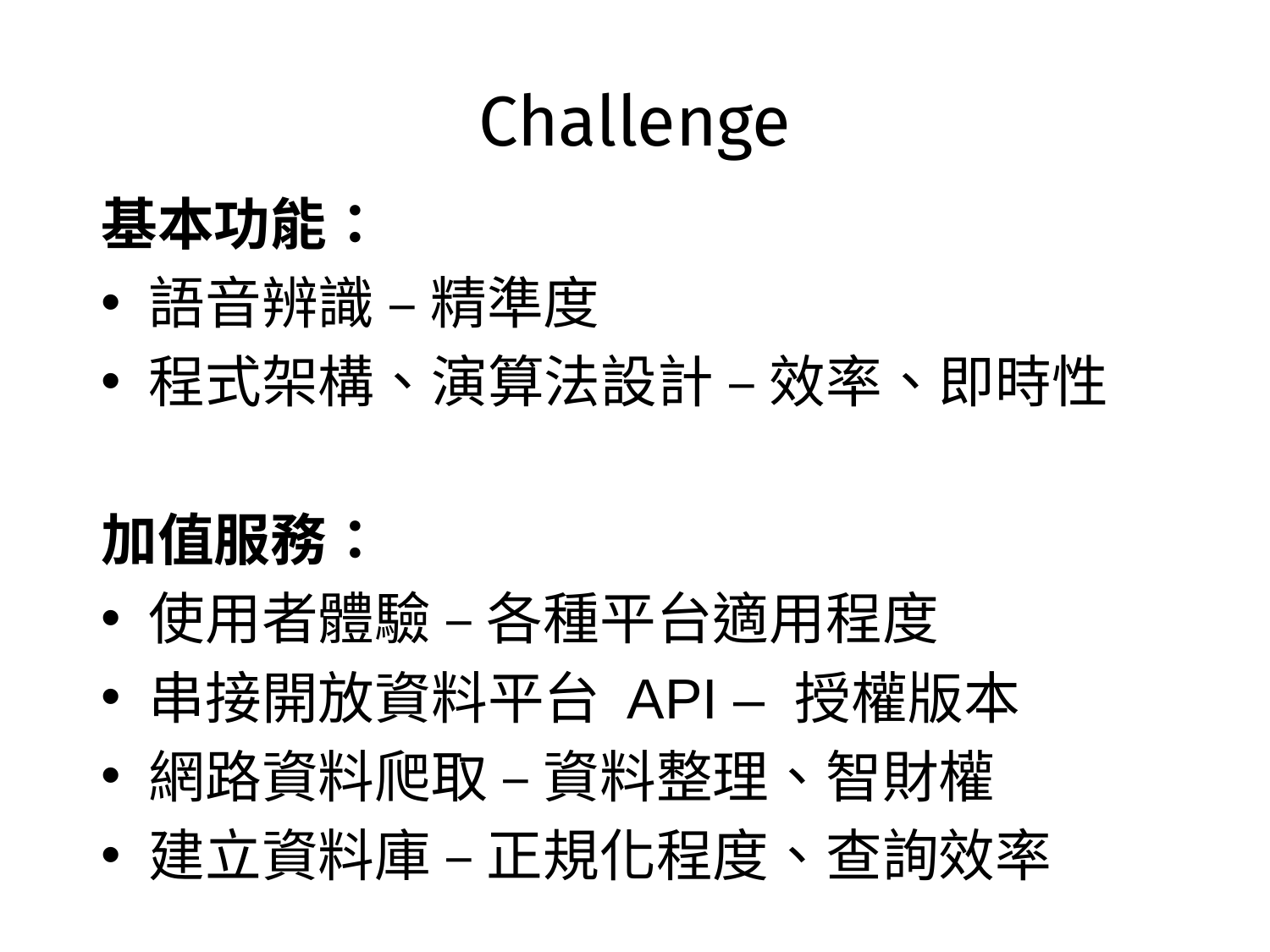

# Challenge
基本功能：
語音辨識 – 精準度
程式架構、演算法設計 – 效率、即時性

加值服務：
使用者體驗 – 各種平台適用程度
串接開放資料平台 API – 授權版本
網路資料爬取 – 資料整理、智財權
建立資料庫 – 正規化程度、查詢效率